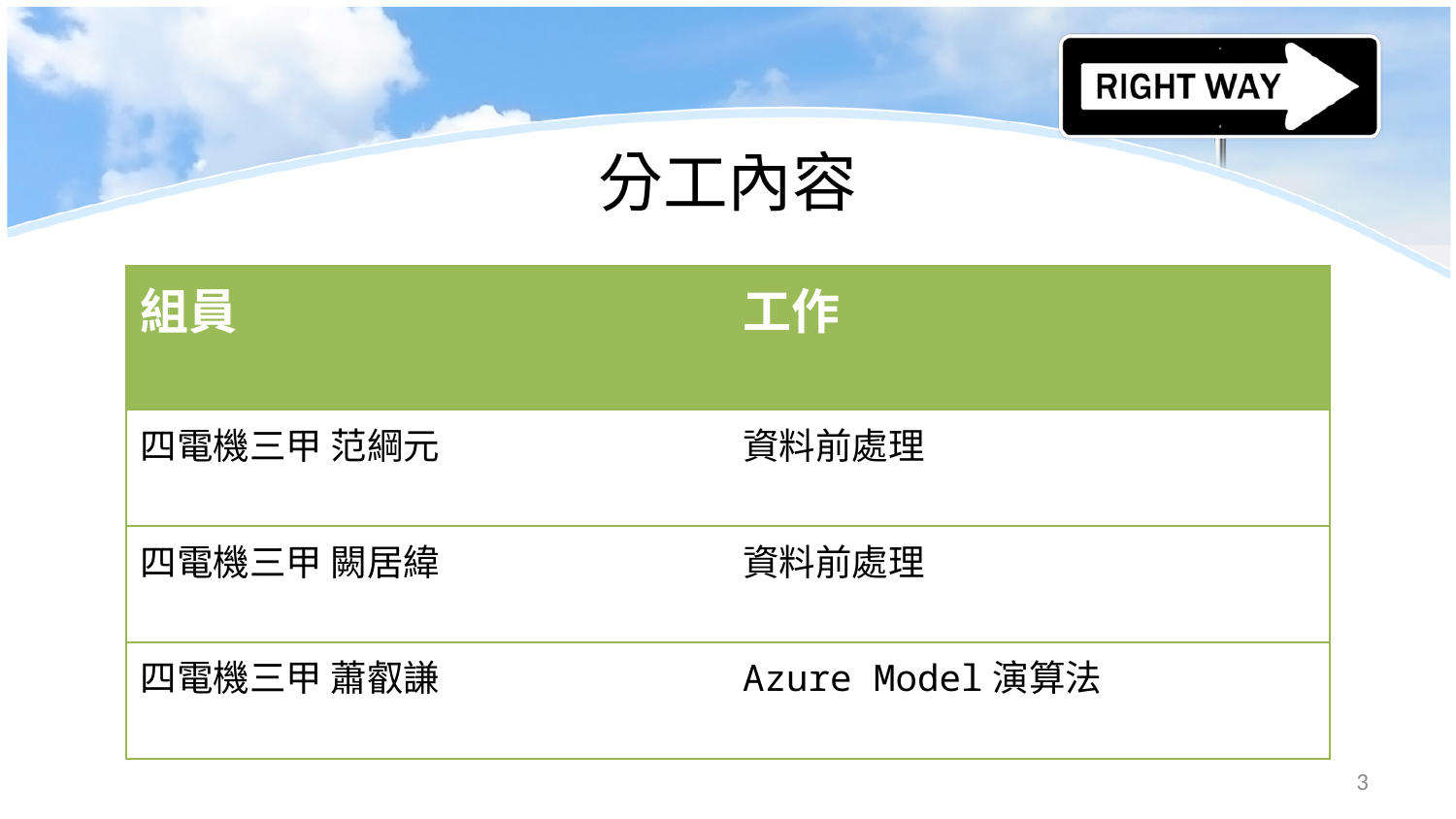

分工內容
| 組員 | 工作 |
| --- | --- |
| 四電機三甲 范綱元 | 資料前處理 |
| 四電機三甲 闕居緯 | 資料前處理 |
| 四電機三甲 蕭叡謙 | Azure Model演算法 |

3